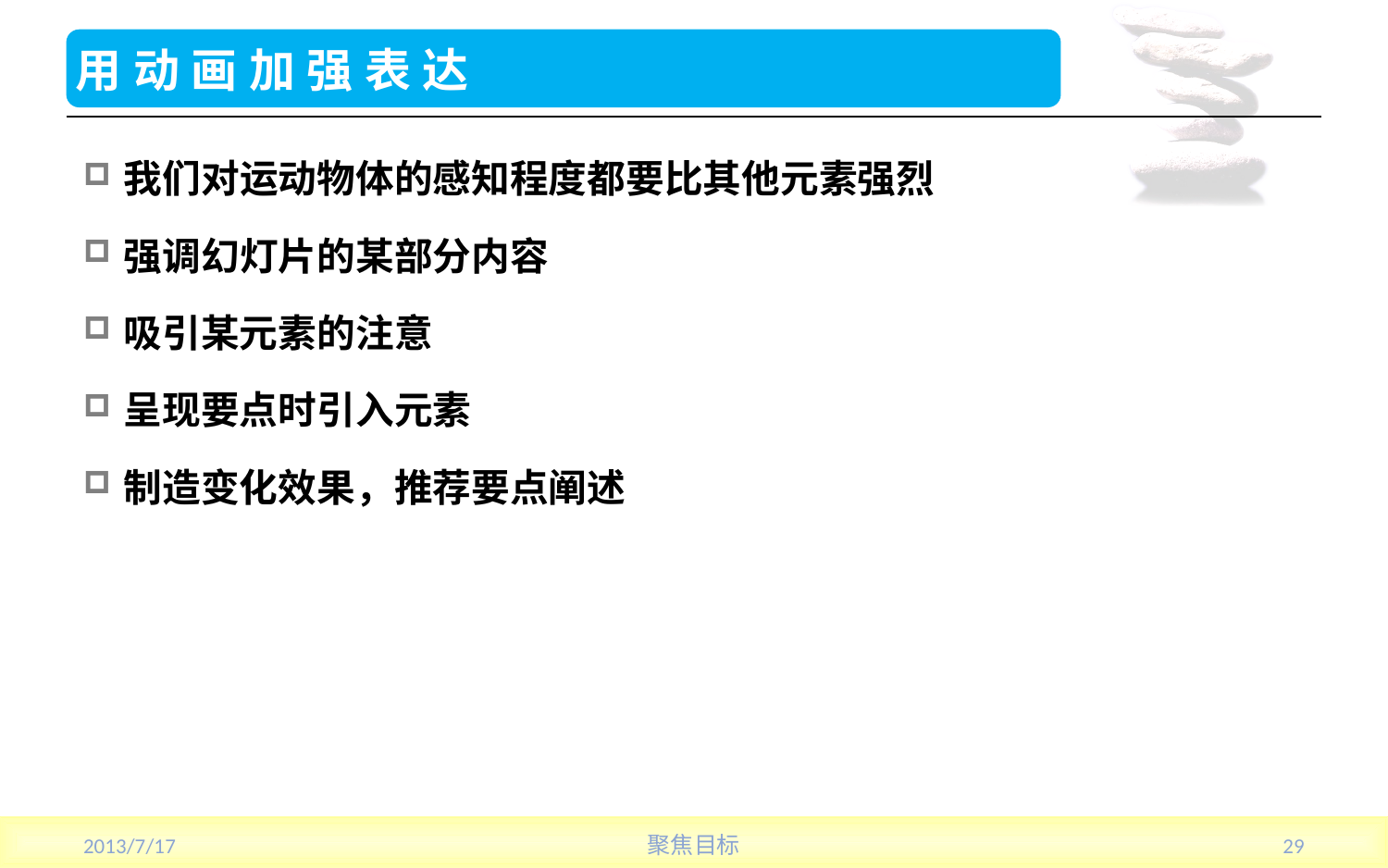

# 用动画加强表达
我们对运动物体的感知程度都要比其他元素强烈
强调幻灯片的某部分内容
吸引某元素的注意
呈现要点时引入元素
制造变化效果，推荐要点阐述
2013/7/17
聚焦目标
29